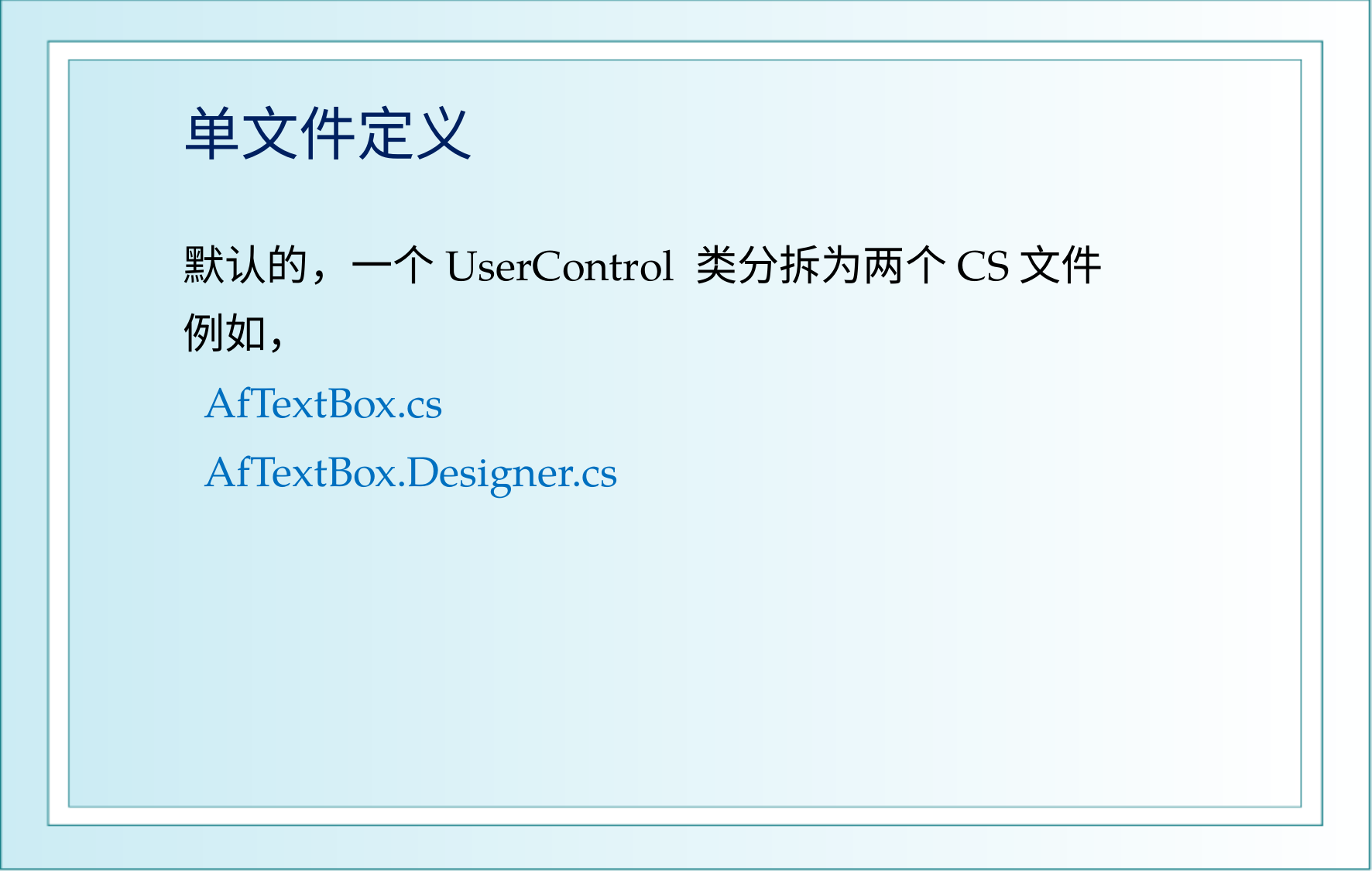

# 单文件定义
默认的，一个UserControl 类分拆为两个CS文件
例如，
  AfTextBox.cs
  AfTextBox.Designer.cs